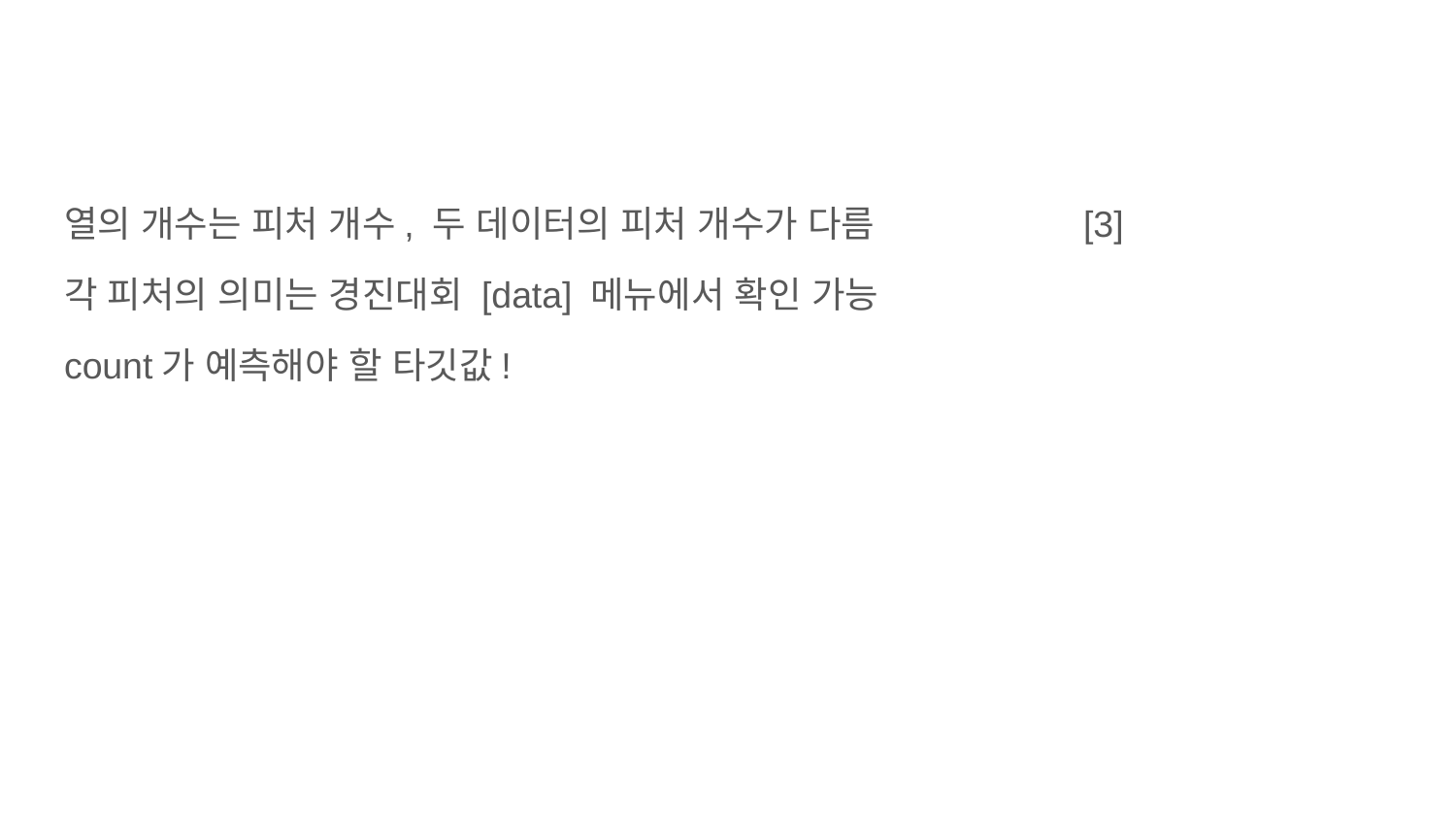

#
열의 개수는 피처 개수, 두 데이터의 피처 개수가 다름		[3]
각 피처의 의미는 경진대회 [data] 메뉴에서 확인 가능
count가 예측해야 할 타깃값!